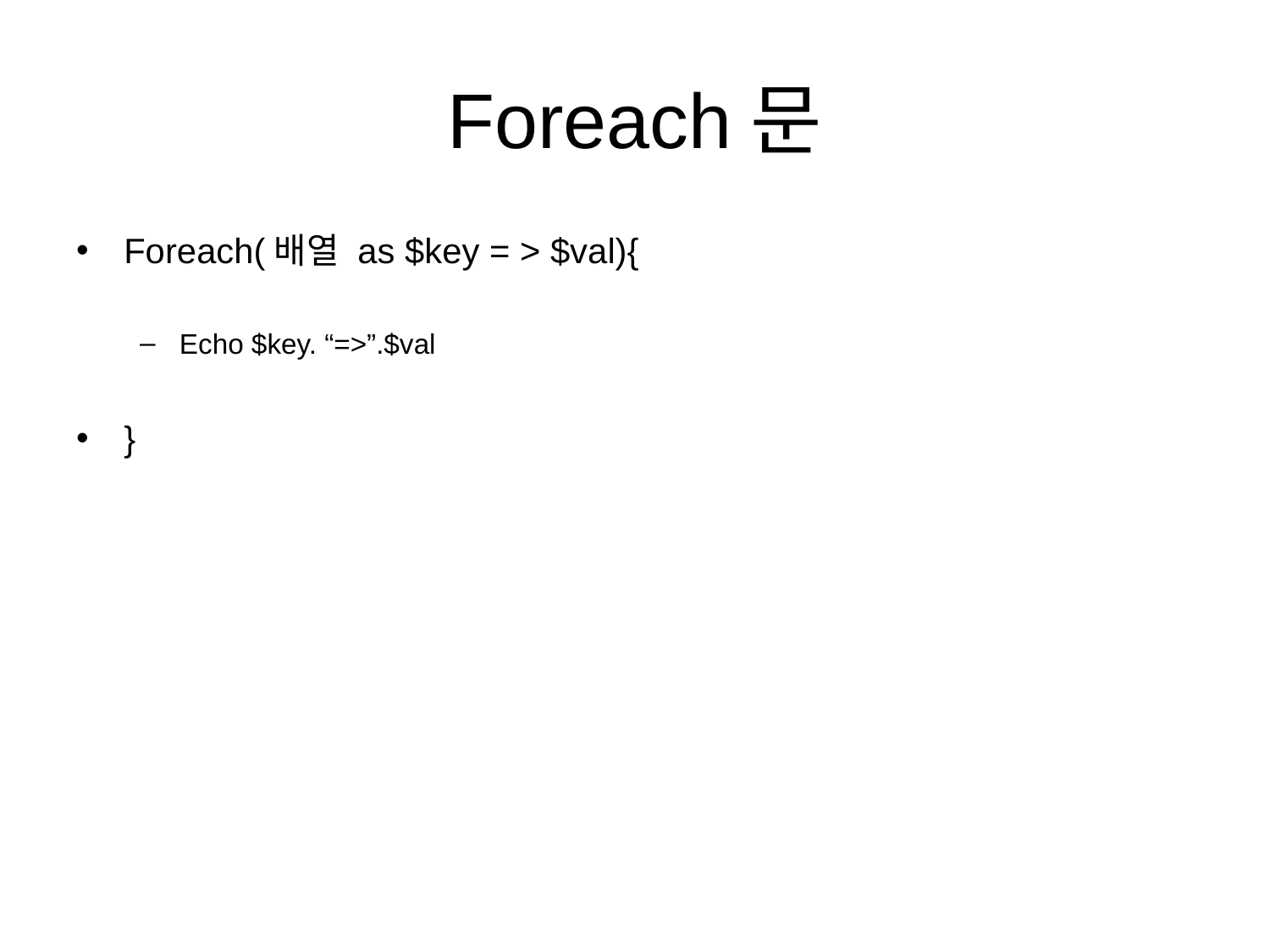

# Foreach문
Foreach(배열 as $key = > $val){

Echo $key. “=>”.$val

}